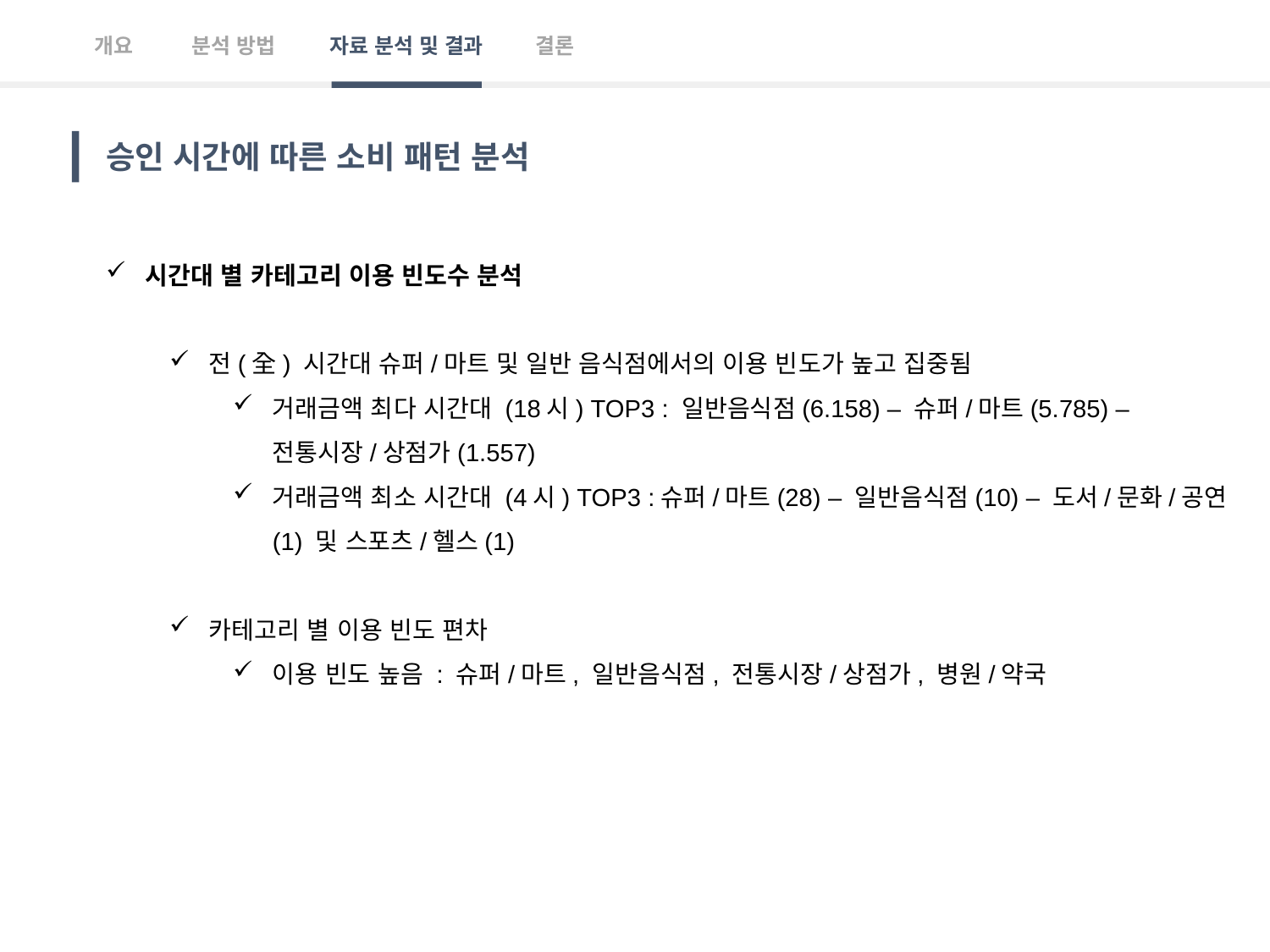

개요
분석 방법
자료 분석 및 결과
결론

승인 시간에 따른 소비 패턴 분석

시간대 별 카테고리 이용 빈도수 분석

전(全) 시간대 슈퍼/마트 및 일반 음식점에서의 이용 빈도가 높고 집중됨
거래금액 최다 시간대 (18시) TOP3 : 일반음식점(6.158) – 슈퍼/마트(5.785) – 전통시장/상점가(1.557)
거래금액 최소 시간대 (4시) TOP3 :슈퍼/마트(28) – 일반음식점(10) – 도서/문화/공연(1) 및 스포츠/헬스(1)

카테고리 별 이용 빈도 편차
이용 빈도 높음 : 슈퍼/마트, 일반음식점, 전통시장/상점가, 병원/약국